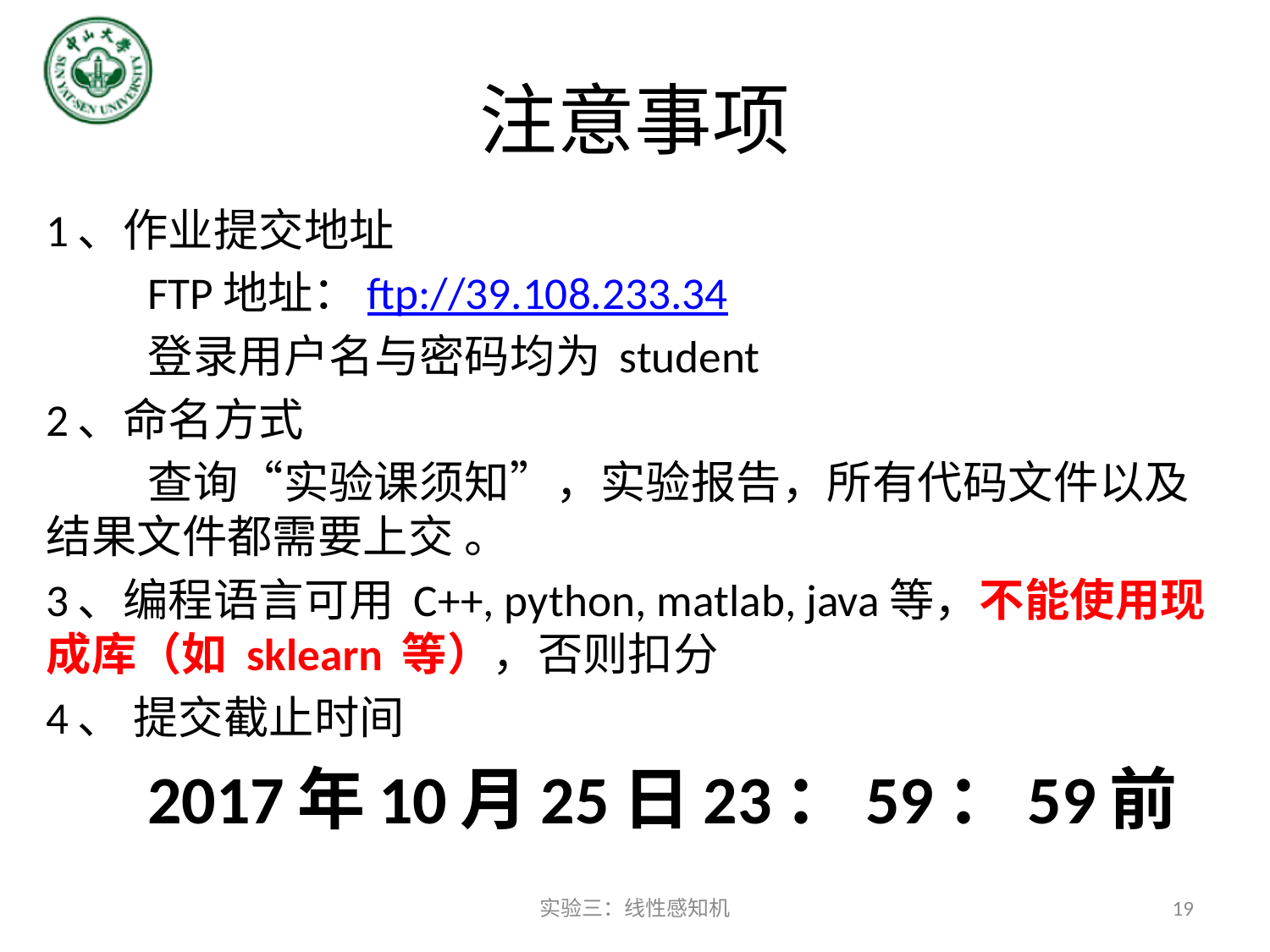

# 注意事项
1、作业提交地址
	FTP地址：ftp://39.108.233.34
	登录用户名与密码均为 student
2、命名方式
	查询“实验课须知”，实验报告，所有代码文件以及结果文件都需要上交 。
3、编程语言可用 C++, python, matlab, java等，不能使用现成库（如 sklearn 等），否则扣分
4、 提交截止时间
	2017年10月25日23：59：59前
实验三：线性感知机
19